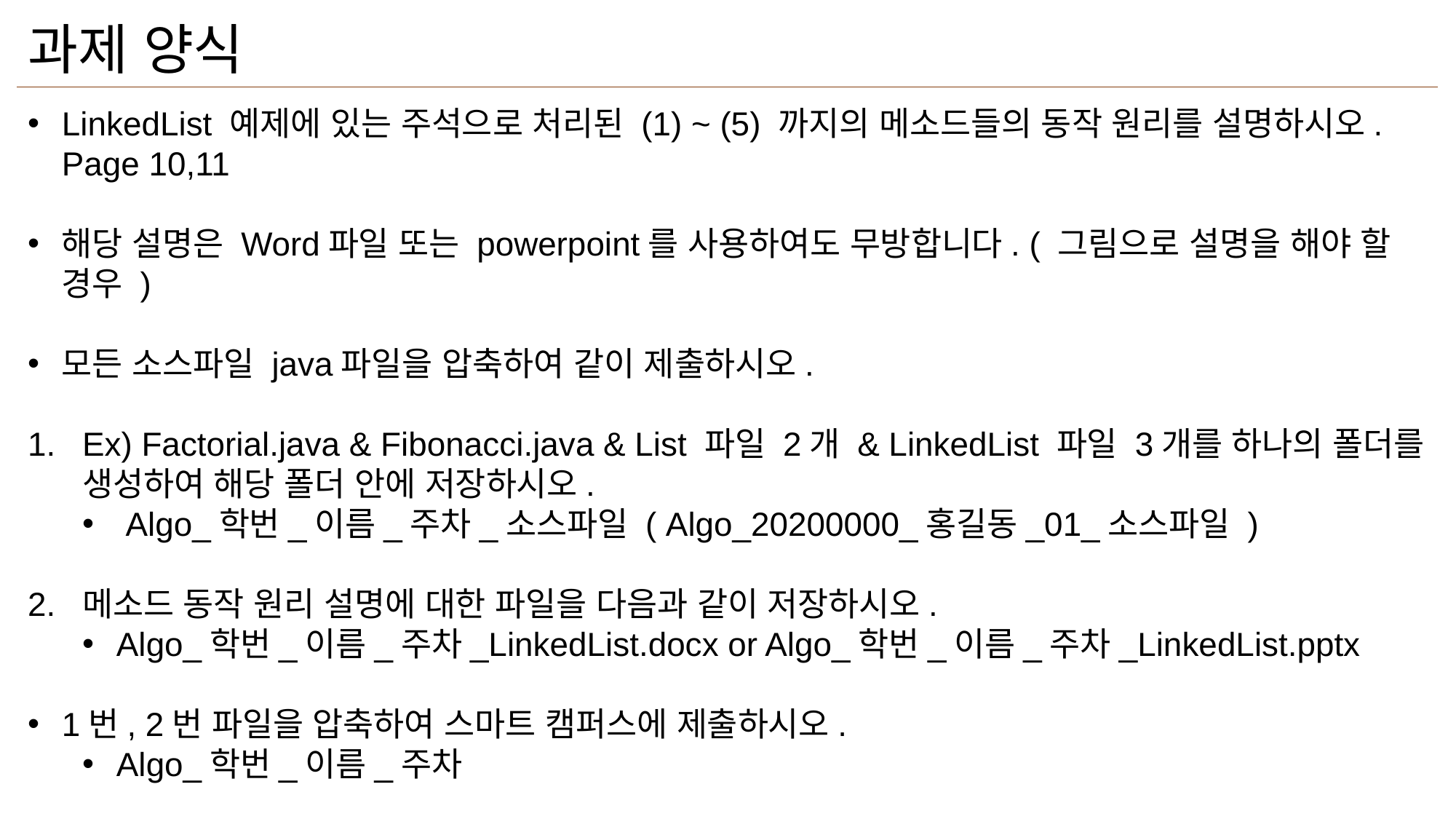

과제 양식
LinkedList 예제에 있는 주석으로 처리된 (1) ~ (5) 까지의 메소드들의 동작 원리를 설명하시오. Page 10,11

해당 설명은 Word파일 또는 powerpoint를 사용하여도 무방합니다. ( 그림으로 설명을 해야 할 경우 )

모든 소스파일 java파일을 압축하여 같이 제출하시오.

Ex) Factorial.java & Fibonacci.java & List 파일 2개 & LinkedList 파일 3개를 하나의 폴더를 생성하여 해당 폴더 안에 저장하시오.
 Algo_학번_이름_주차_소스파일 ( Algo_20200000_홍길동_01_소스파일 )

메소드 동작 원리 설명에 대한 파일을 다음과 같이 저장하시오.
Algo_학번_이름_주차_LinkedList.docx or Algo_학번_이름_주차_LinkedList.pptx

1번, 2번 파일을 압축하여 스마트 캠퍼스에 제출하시오.
Algo_학번_이름_주차